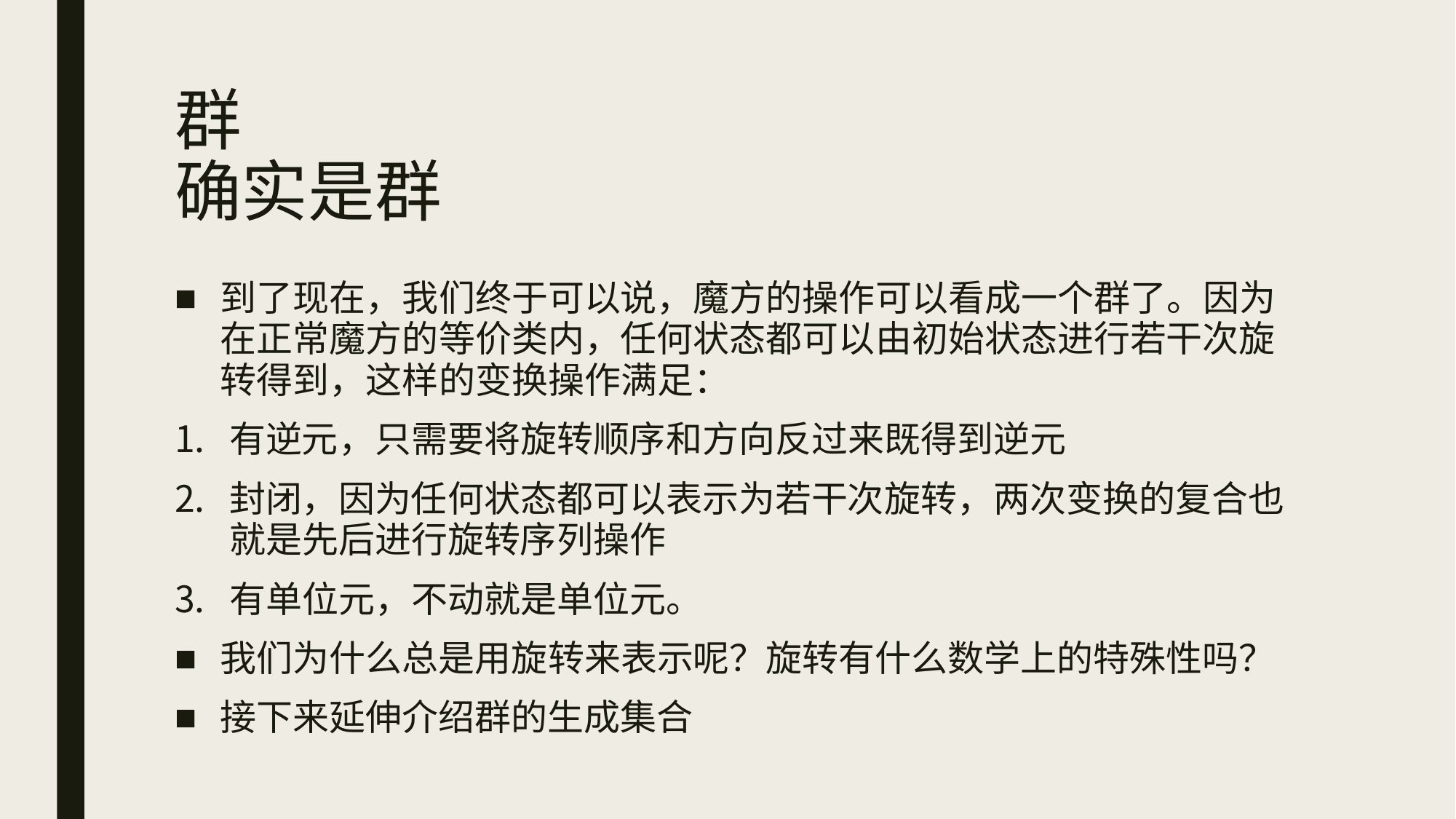

# 群 确实是群
到了现在，我们终于可以说，魔方的操作可以看成一个群了。因为在正常魔方的等价类内，任何状态都可以由初始状态进行若干次旋转得到，这样的变换操作满足：
有逆元，只需要将旋转顺序和方向反过来既得到逆元
封闭，因为任何状态都可以表示为若干次旋转，两次变换的复合也就是先后进行旋转序列操作
有单位元，不动就是单位元。
我们为什么总是用旋转来表示呢？旋转有什么数学上的特殊性吗？
接下来延伸介绍群的生成集合